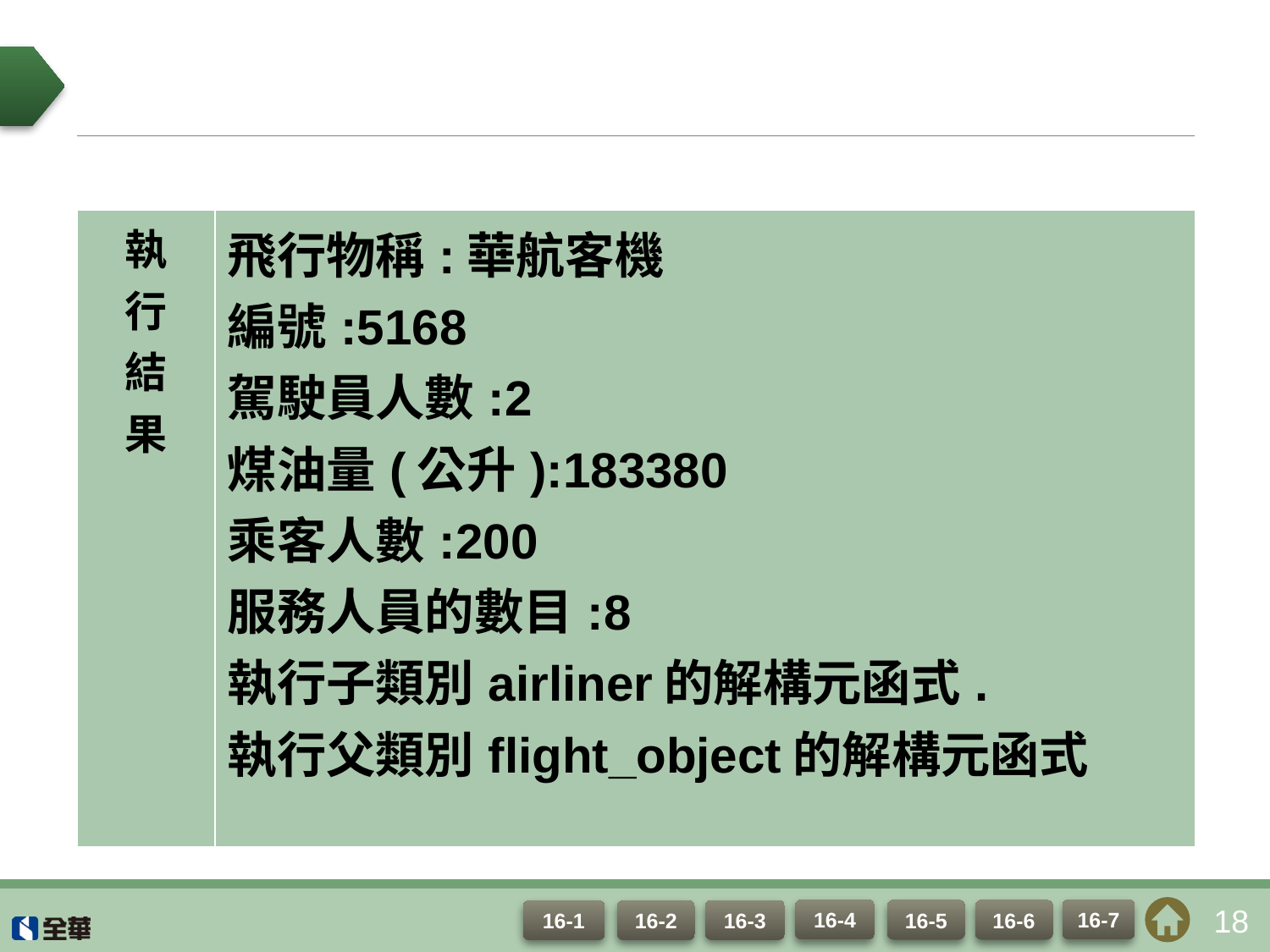

#
| 執 行 結 果 | 飛行物稱:華航客機 編號:5168 駕駛員人數:2 煤油量(公升):183380 乘客人數:200 服務人員的數目:8 執行子類別airliner的解構元函式. 執行父類別flight\_object的解構元函式 |
| --- | --- |
18